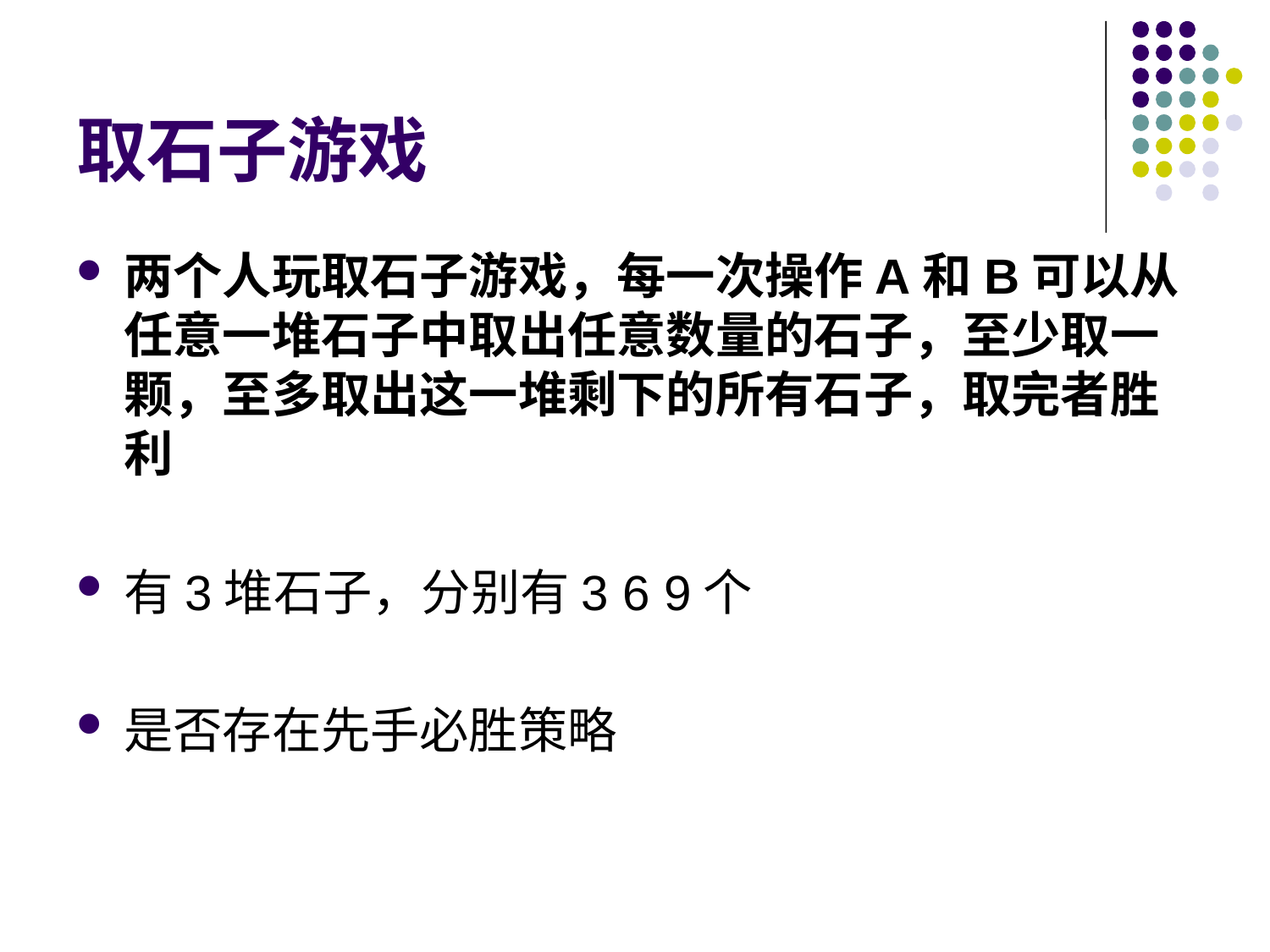

# 取石子游戏
两个人玩取石子游戏，每一次操作A和B可以从任意一堆石子中取出任意数量的石子，至少取一颗，至多取出这一堆剩下的所有石子，取完者胜利

有3堆石子，分别有3 6 9个

是否存在先手必胜策略